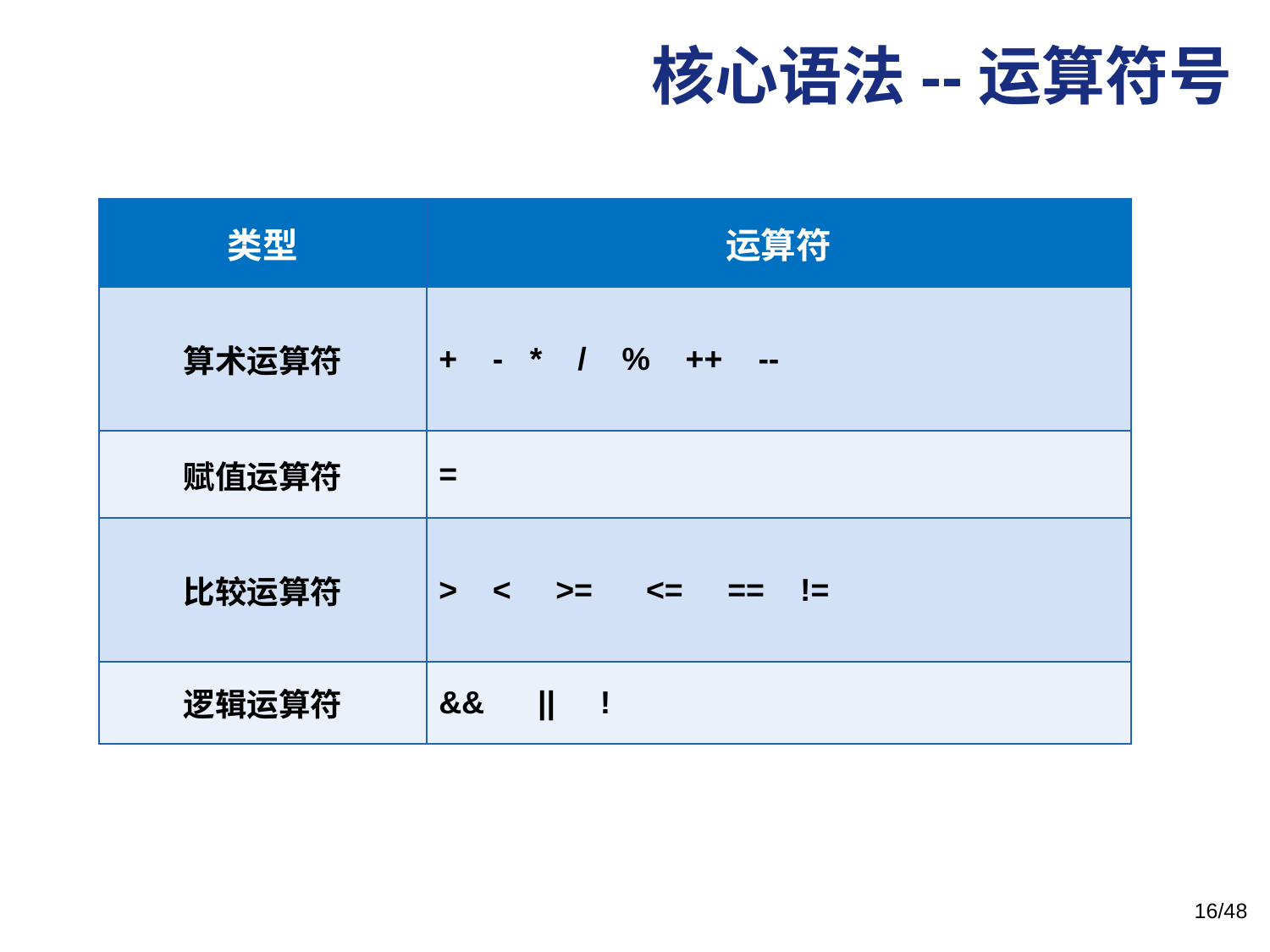

# 核心语法--运算符号
| 类型 | 运算符 |
| --- | --- |
| 算术运算符 | + - \* / % ++ -- |
| 赋值运算符 | = |
| 比较运算符 | > < >= <= == != |
| 逻辑运算符 | && || ! |
16/48